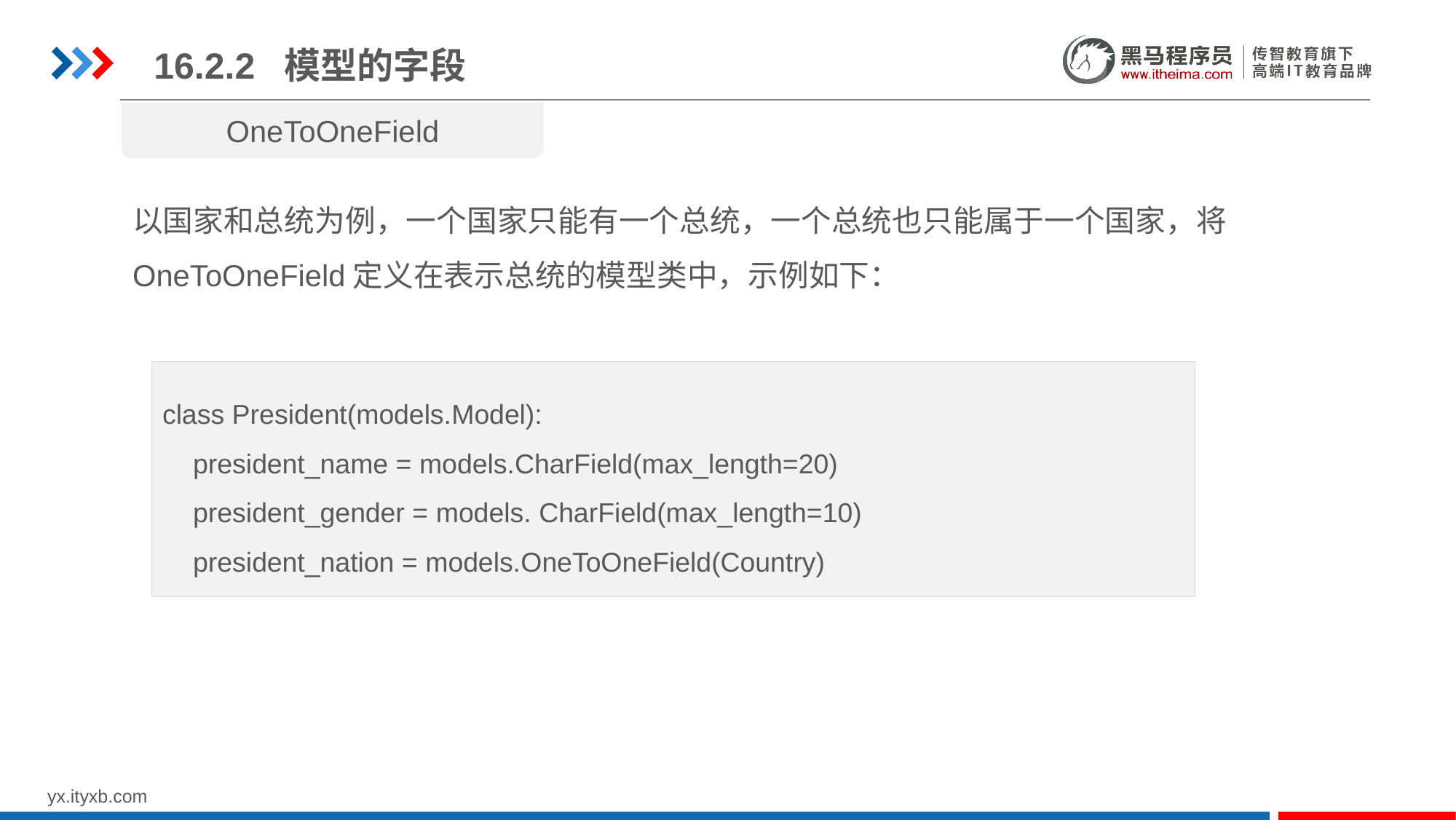

16.2.2  模型的字段

OneToOneField
以国家和总统为例，一个国家只能有一个总统，一个总统也只能属于一个国家，将OneToOneField定义在表示总统的模型类中，示例如下：
class President(models.Model):
    president_name = models.CharField(max_length=20)
    president_gender = models. CharField(max_length=10)
    president_nation = models.OneToOneField(Country)